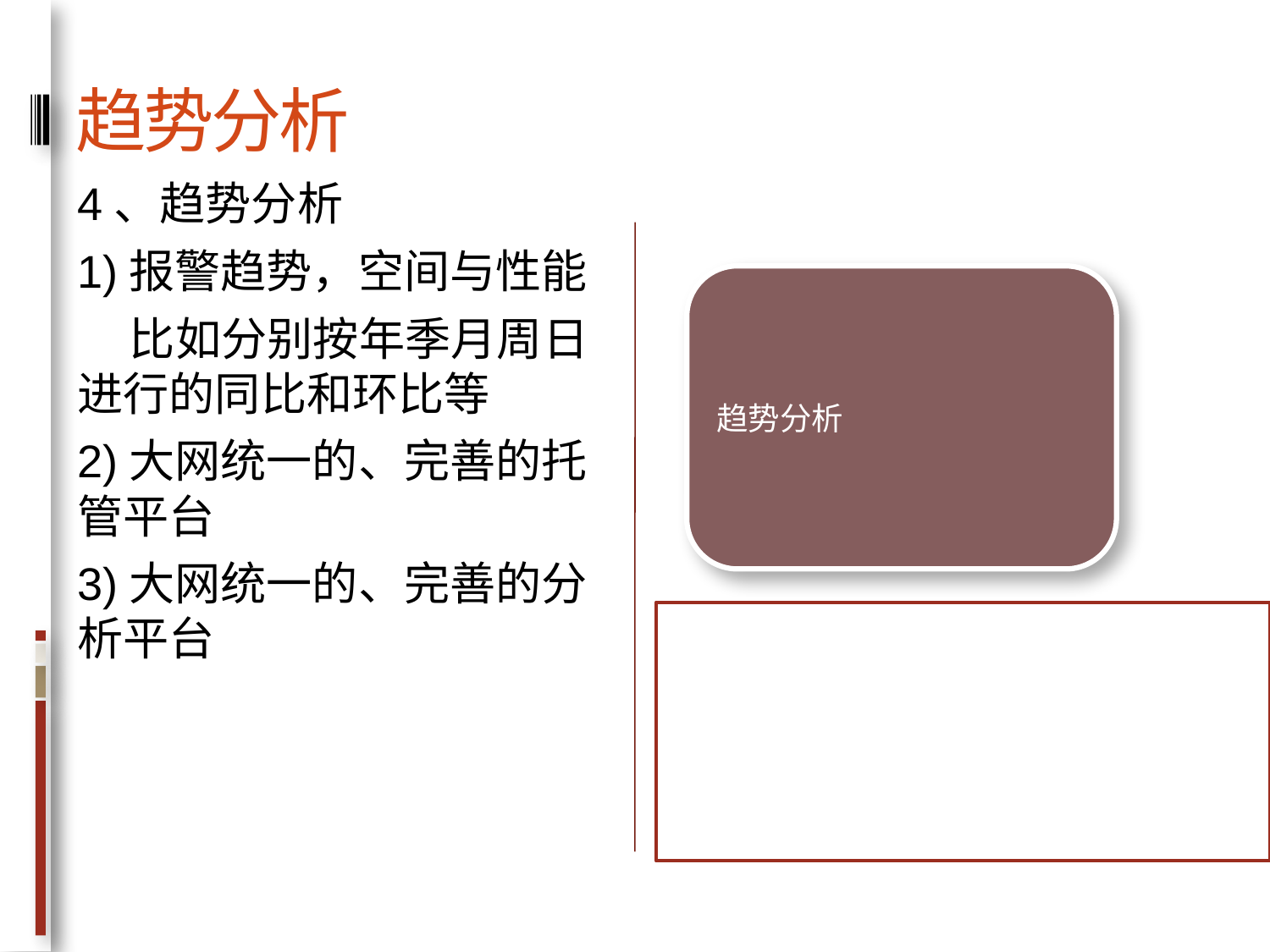

# 趋势分析
4、趋势分析
1)报警趋势，空间与性能
    比如分别按年季月周日进行的同比和环比等
2)大网统一的、完善的托管平台
3)大网统一的、完善的分析平台

趋势分析